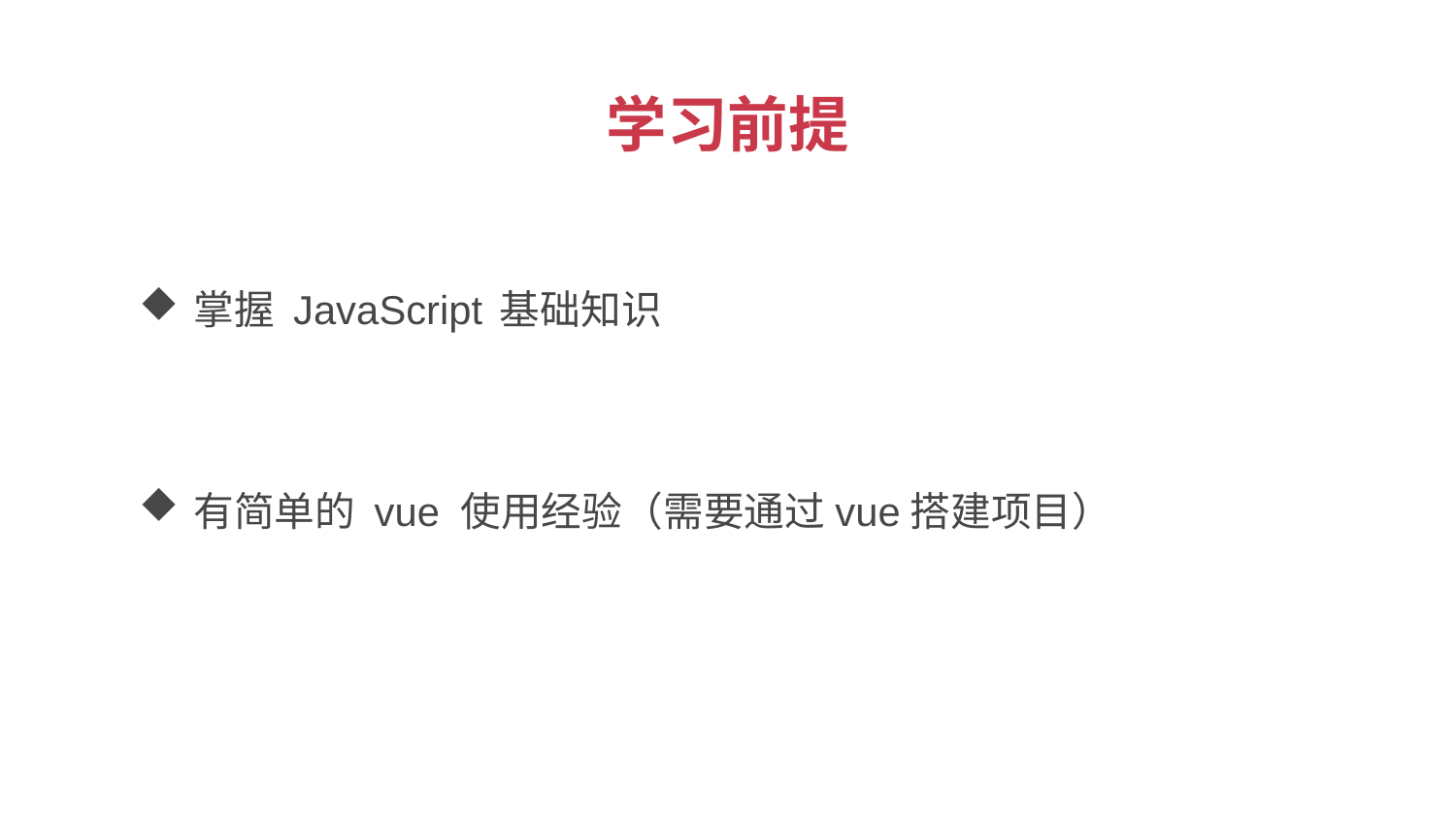

学习前提
掌握 JavaScript 基础知识
有简单的 vue 使用经验（需要通过vue搭建项目）